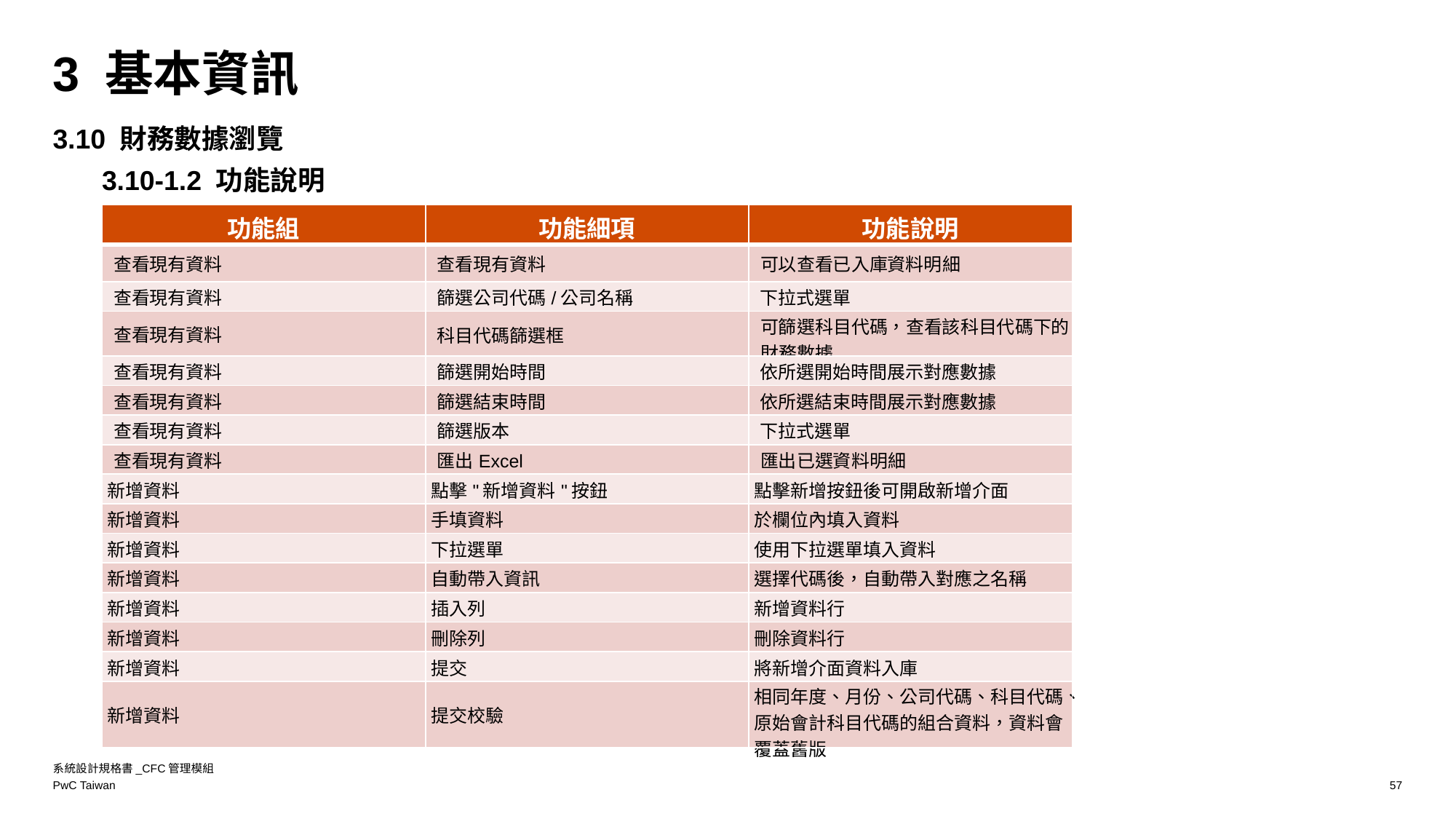

# 3 基本資訊
3.10 財務數據瀏覽
3.10-1.2 功能說明
| 功能組 | 功能細項 | 功能說明 |
| --- | --- | --- |
| 查看現有資料 | 查看現有資料 | 可以查看已入庫資料明細 |
| 查看現有資料 | 篩選公司代碼/公司名稱 | 下拉式選單 |
| 查看現有資料 | 科目代碼篩選框 | 可篩選科目代碼，查看該科目代碼下的財務數據 |
| 查看現有資料 | 篩選開始時間 | 依所選開始時間展示對應數據 |
| 查看現有資料 | 篩選結束時間 | 依所選結束時間展示對應數據 |
| 查看現有資料 | 篩選版本 | 下拉式選單 |
| 查看現有資料 | 匯出Excel | 匯出已選資料明細 |
| 新增資料 | 點擊"新增資料"按鈕 | 點擊新增按鈕後可開啟新增介面 |
| 新增資料 | 手填資料 | 於欄位內填入資料 |
| 新增資料 | 下拉選單 | 使用下拉選單填入資料 |
| 新增資料 | 自動帶入資訊 | 選擇代碼後，自動帶入對應之名稱 |
| 新增資料 | 插入列 | 新增資料行 |
| 新增資料 | 刪除列 | 刪除資料行 |
| 新增資料 | 提交 | 將新增介面資料入庫 |
| 新增資料 | 提交校驗 | 相同年度、月份、公司代碼、科目代碼、原始會計科目代碼的組合資料，資料會覆蓋舊版 |
系統設計規格書_CFC管理模組
57